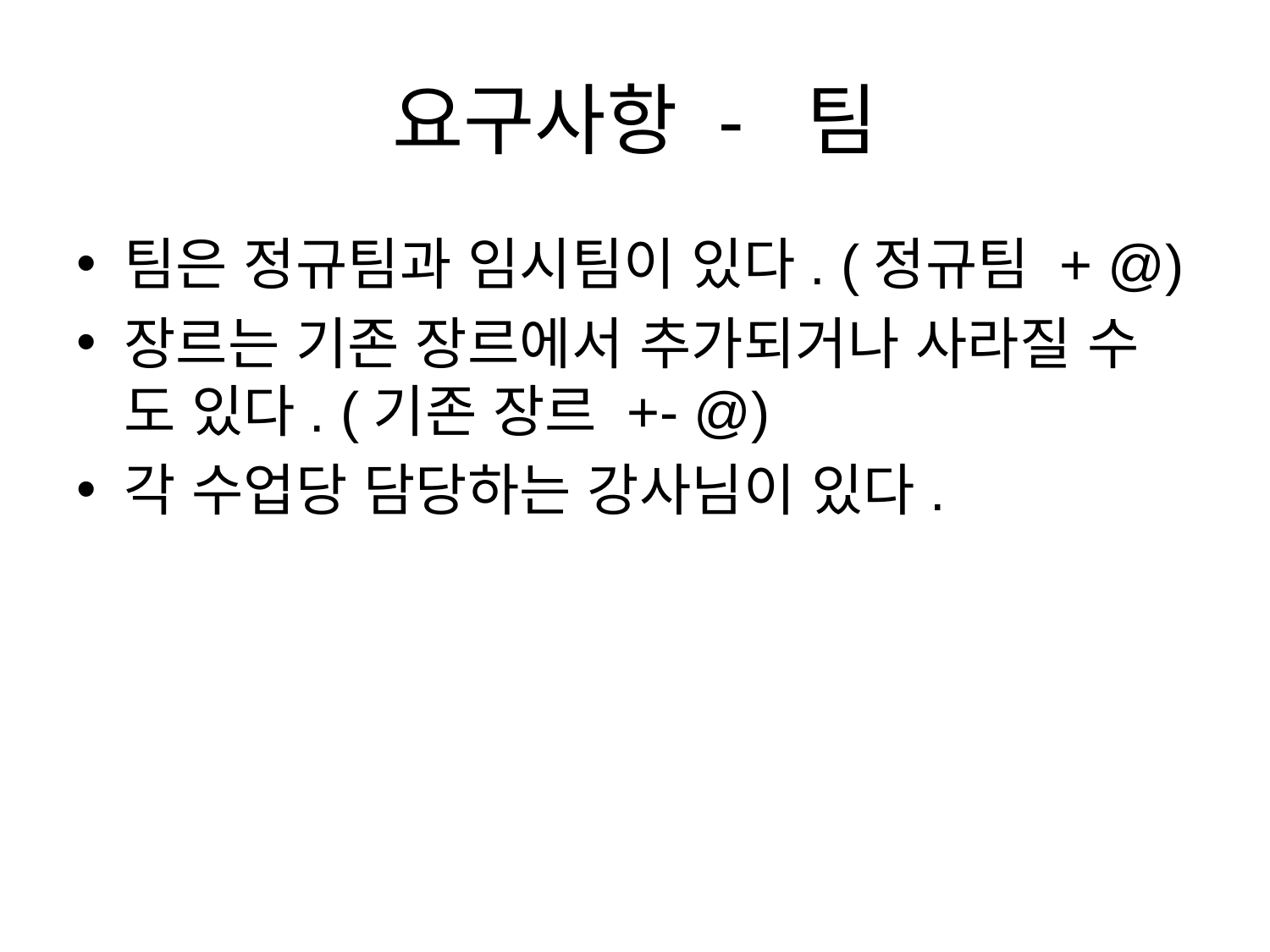

# 요구사항 -  팀
팀은 정규팀과 임시팀이 있다. (정규팀 + @)
장르는 기존 장르에서 추가되거나 사라질 수 도 있다. (기존 장르 +- @)
각 수업당 담당하는 강사님이 있다.